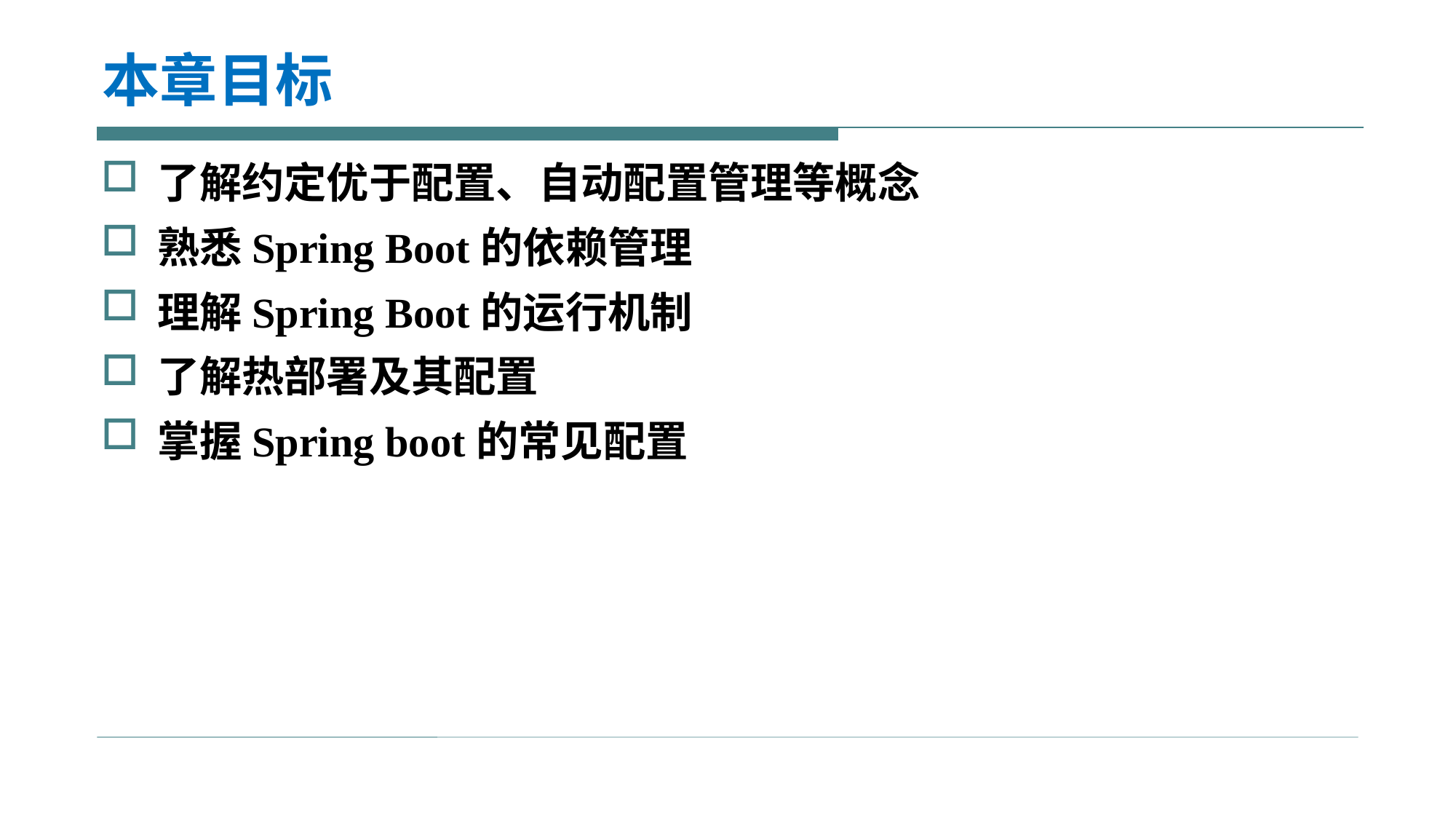

# 本章目标
了解约定优于配置、自动配置管理等概念
熟悉Spring Boot的依赖管理
理解Spring Boot的运行机制
了解热部署及其配置
掌握Spring boot的常见配置
2